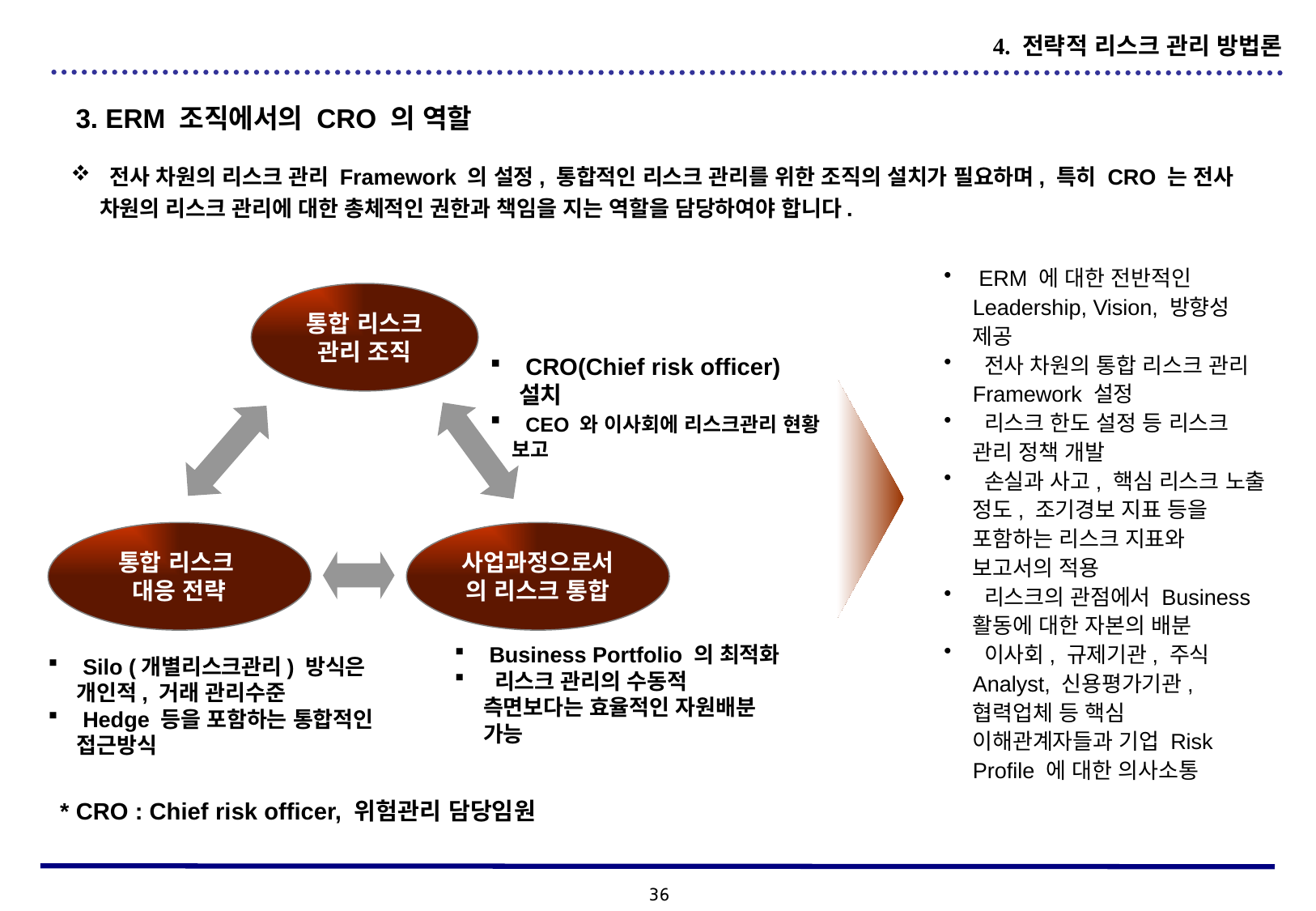

4. 전략적 리스크 관리 방법론
3. ERM 조직에서의 CRO 의 역할
 전사 차원의 리스크 관리 Framework 의 설정, 통합적인 리스크 관리를 위한 조직의 설치가 필요하며, 특히 CRO 는 전사 차원의 리스크 관리에 대한 총체적인 권한과 책임을 지는 역할을 담당하여야 합니다.
통합 리스크 관리 조직
 ERM 에 대한 전반적인 Leadership, Vision, 방향성 제공
 전사 차원의 통합 리스크 관리 Framework 설정
 리스크 한도 설정 등 리스크 관리 정책 개발
 손실과 사고, 핵심 리스크 노출 정도, 조기경보 지표 등을 포함하는 리스크 지표와 보고서의 적용
 리스크의 관점에서 Business 활동에 대한 자본의 배분
 이사회, 규제기관, 주식 Analyst, 신용평가기관, 협력업체 등 핵심 이해관계자들과 기업 Risk Profile 에 대한 의사소통
 CRO(Chief risk officer) 설치
 CEO 와 이사회에 리스크관리 현황
   보고

통합 리스크
대응 전략
사업과정으로서의 리스크 통합

 Silo (개별리스크관리) 방식은 개인적, 거래 관리수준
 Hedge 등을 포함하는 통합적인 접근방식
 Business Portfolio 의 최적화
 리스크 관리의 수동적 측면보다는 효율적인 자원배분 가능
* CRO : Chief risk officer, 위험관리 담당임원